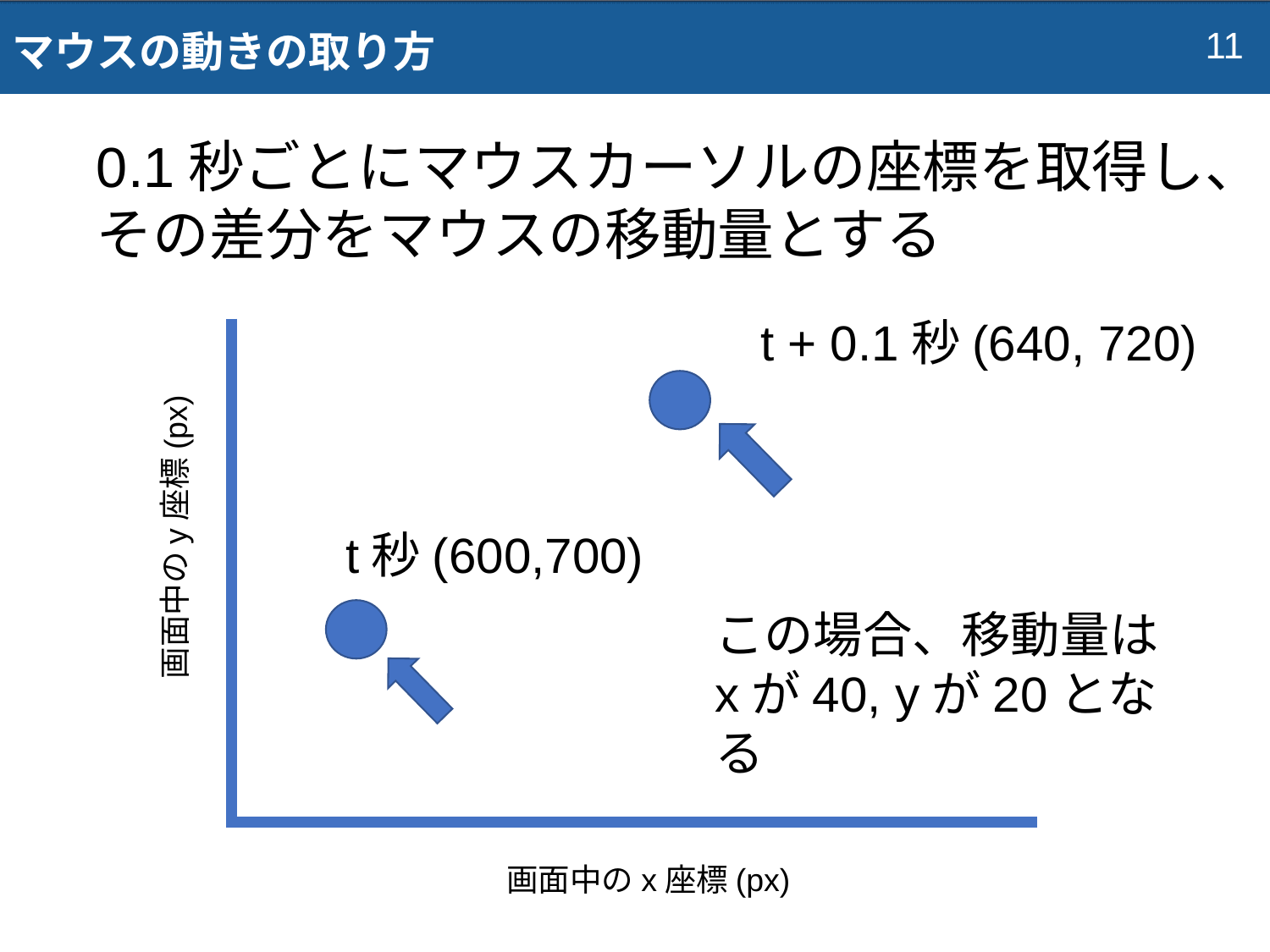

マウスの動きの取り方
11
0.1秒ごとにマウスカーソルの座標を取得し、その差分をマウスの移動量とする
t + 0.1秒(640, 720)

画面中のy座標(px)
t秒(600,700)
この場合、移動量は
xが40, yが20となる

画面中のx座標(px)